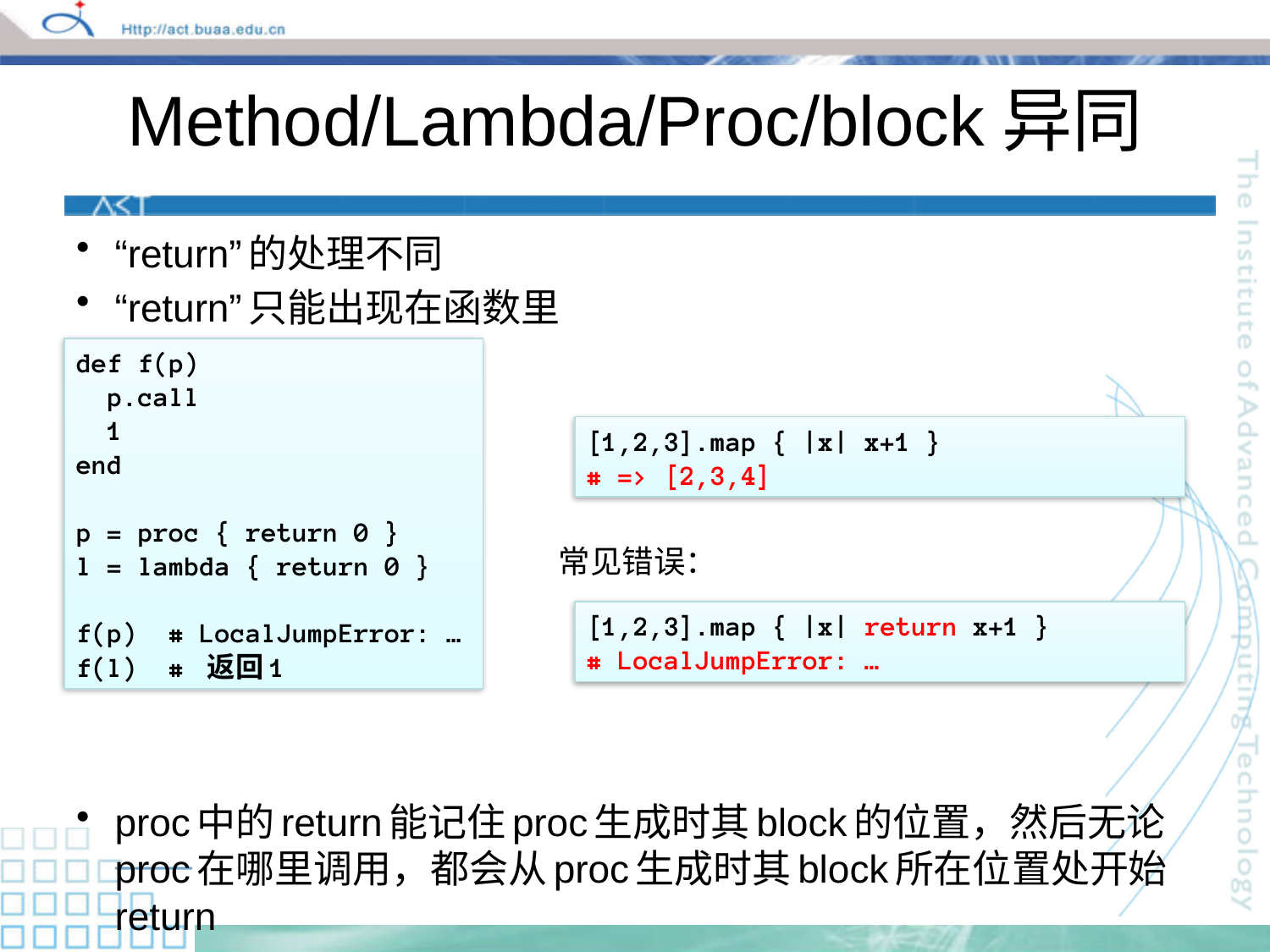

# Method/Lambda/Proc/block异同
“return”的处理不同
“return”只能出现在函数里

proc中的return能记住proc生成时其block的位置，然后无论proc在哪里调用，都会从proc生成时其block所在位置处开始return

def f(p)
  p.call
  1
end

p = proc { return 0 }
l = lambda { return 0 }

f(p)  # LocalJumpError: …
f(l)  # 返回1
[1,2,3].map { |x| x+1 }
# => [2,3,4]
常见错误：
[1,2,3].map { |x| return x+1 }
# LocalJumpError: …